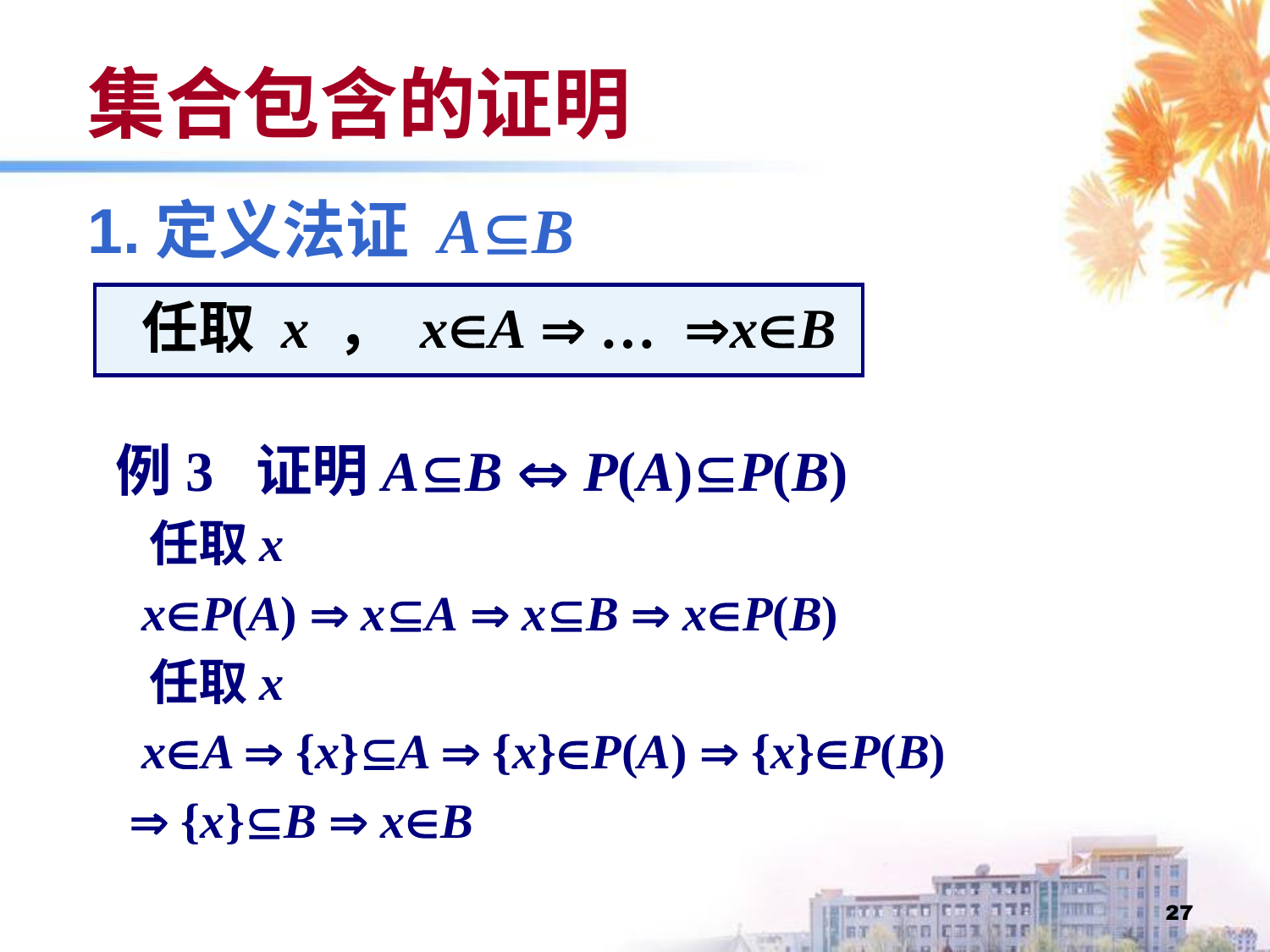

# 集合包含的证明
1.定义法证 A⊆B

  任取 x ， x∈A ⇒ …  ⇒x∈B

 例3  证明A⊆B ⇔ P(A)⊆P(B)
    任取x
    x∈P(A) ⇒ x⊆A ⇒ x⊆B ⇒ x∈P(B)
    任取x
    x∈A ⇒ {x}⊆A ⇒ {x}∈P(A) ⇒ {x}∈P(B)
   ⇒ {x}⊆B ⇒ x∈B
27